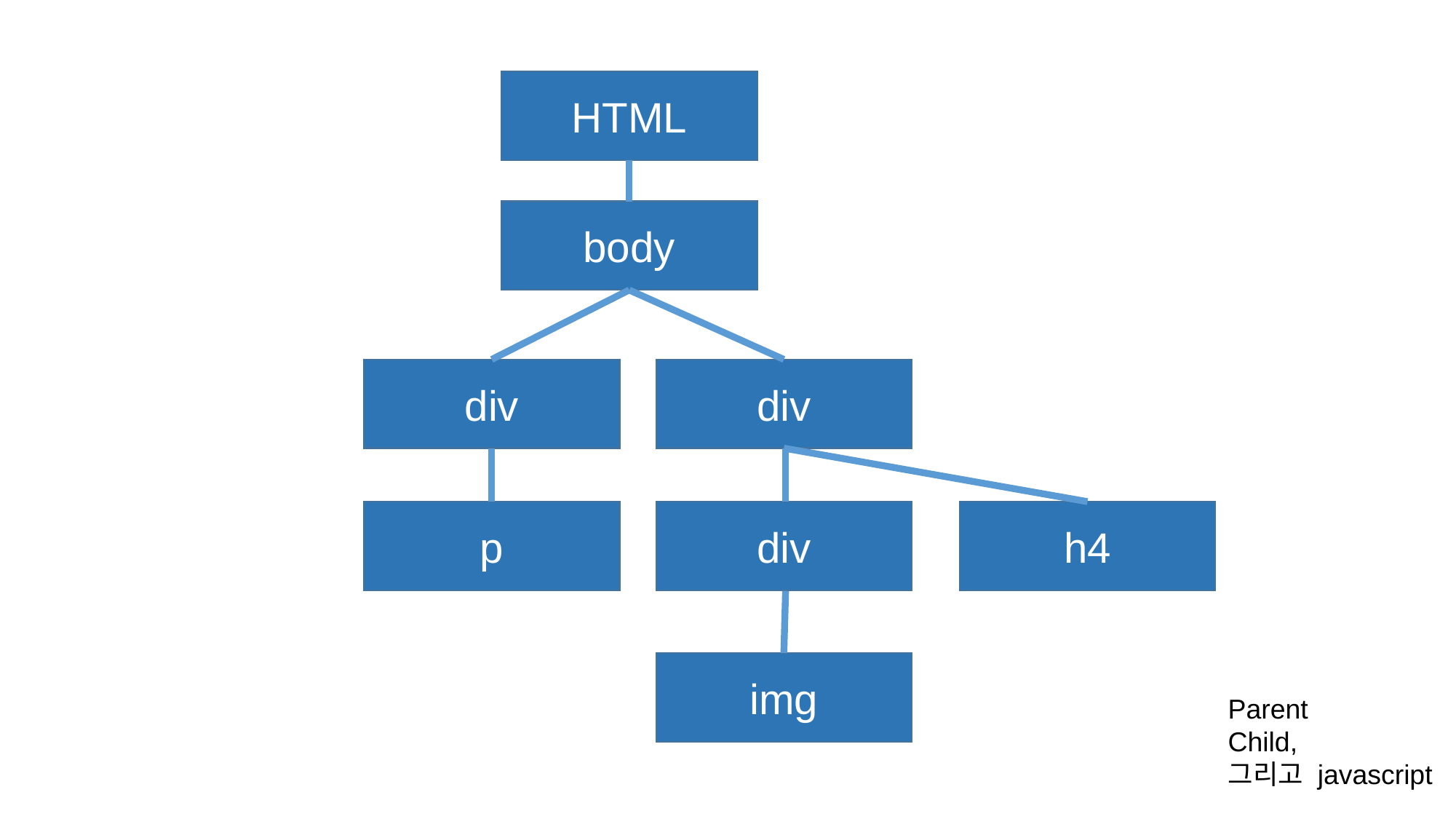

HTML
body
div
div
p
div
h4
img
Parent
Child,
그리고 javascript